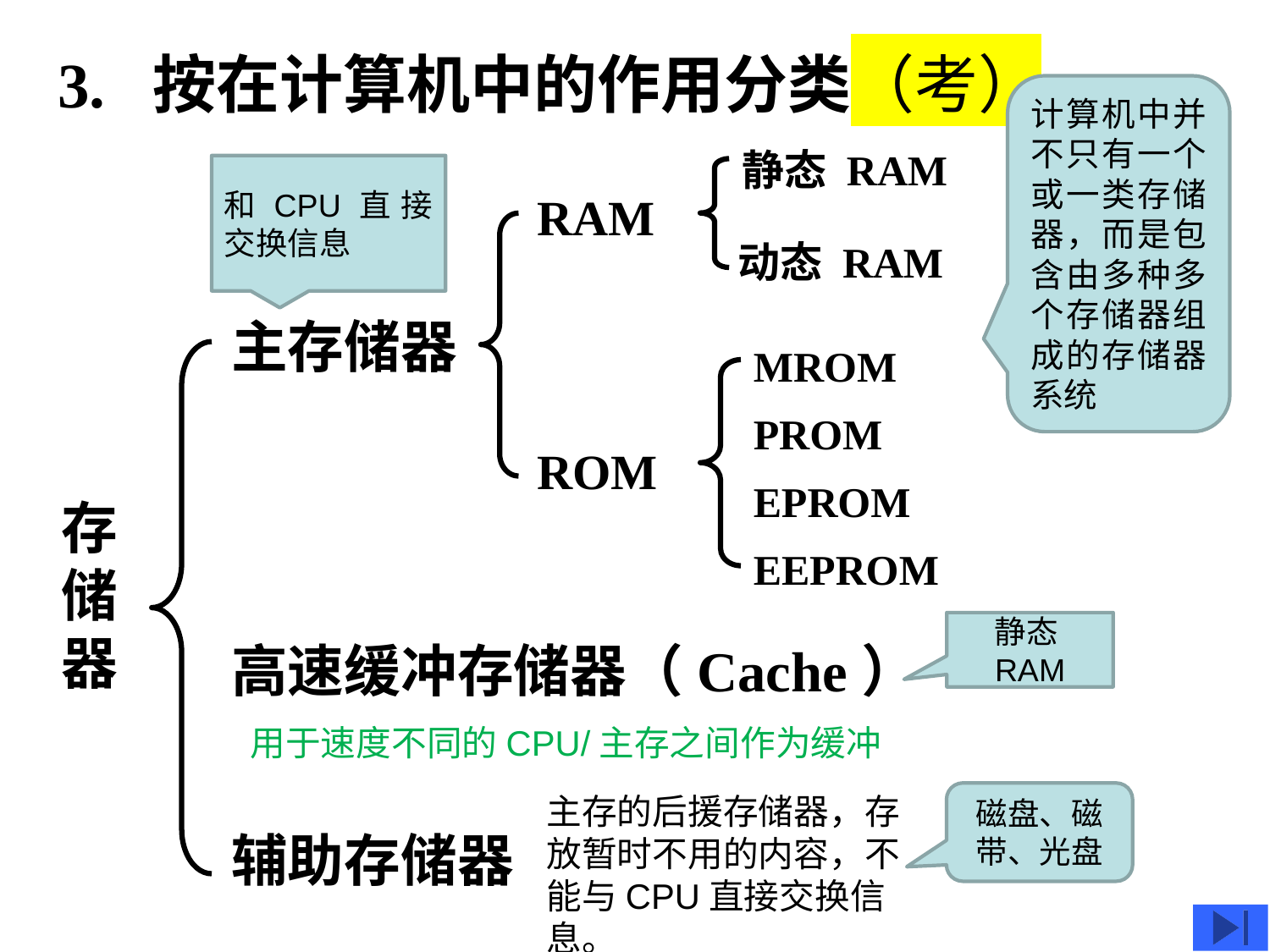

3.  按在计算机中的作用分类（考）
计算机中并不只有一个或一类存储器，而是包含由多种多个存储器组成的存储器系统
静态 RAM
动态 RAM
和CPU直接交换信息

RAM
ROM

主存储器
辅助存储器
MROM
PROM
EPROM
EEPROM

存
储
器
静态RAM
高速缓冲存储器（Cache）
用于速度不同的CPU/主存之间作为缓冲
主存的后援存储器，存放暂时不用的内容，不能与CPU直接交换信息。
磁盘、磁带、光盘